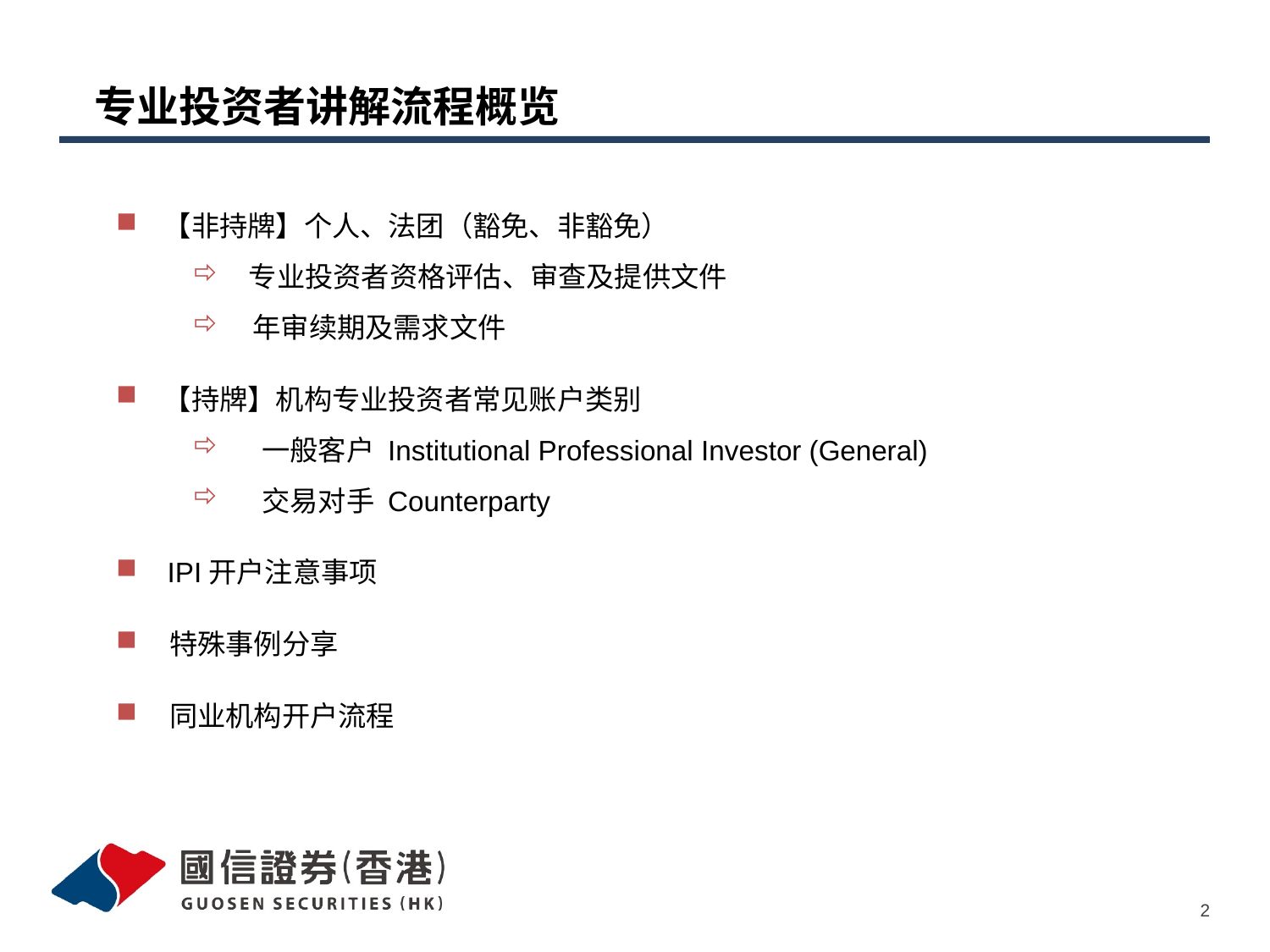

# 专业投资者讲解流程概览
  【非持牌】个人、法团（豁免、非豁免）
　专业投资者资格评估、审查及提供文件
    年审续期及需求文件
  【持牌】机构专业投资者常见账户类别
 　一般客户 Institutional Professional Investor (General)
 　交易对手 Counterparty
   IPI开户注意事项
   特殊事例分享
   同业机构开户流程